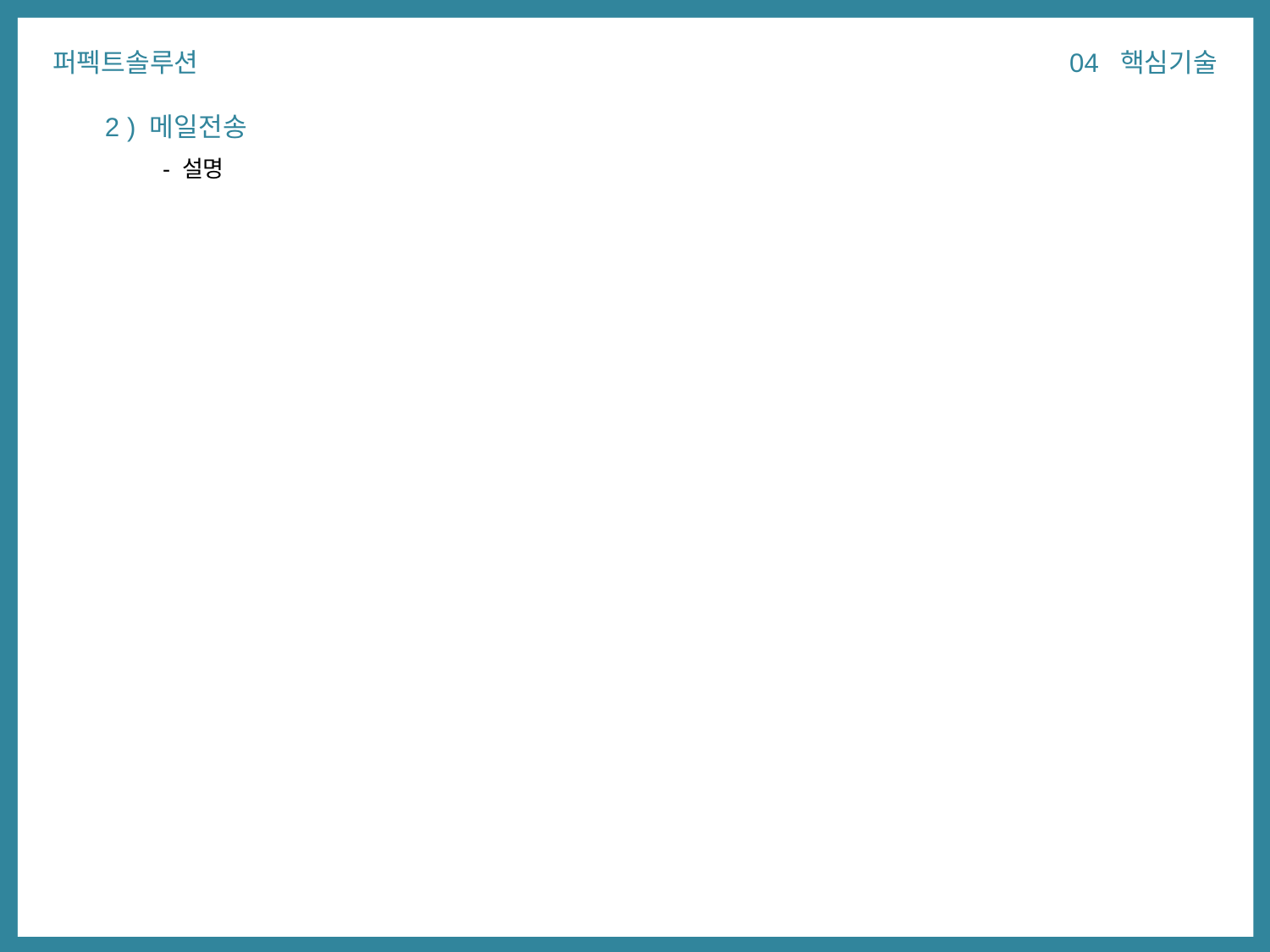

04  핵심기술
퍼펙트솔루션
2 ) 메일전송
    - 설명